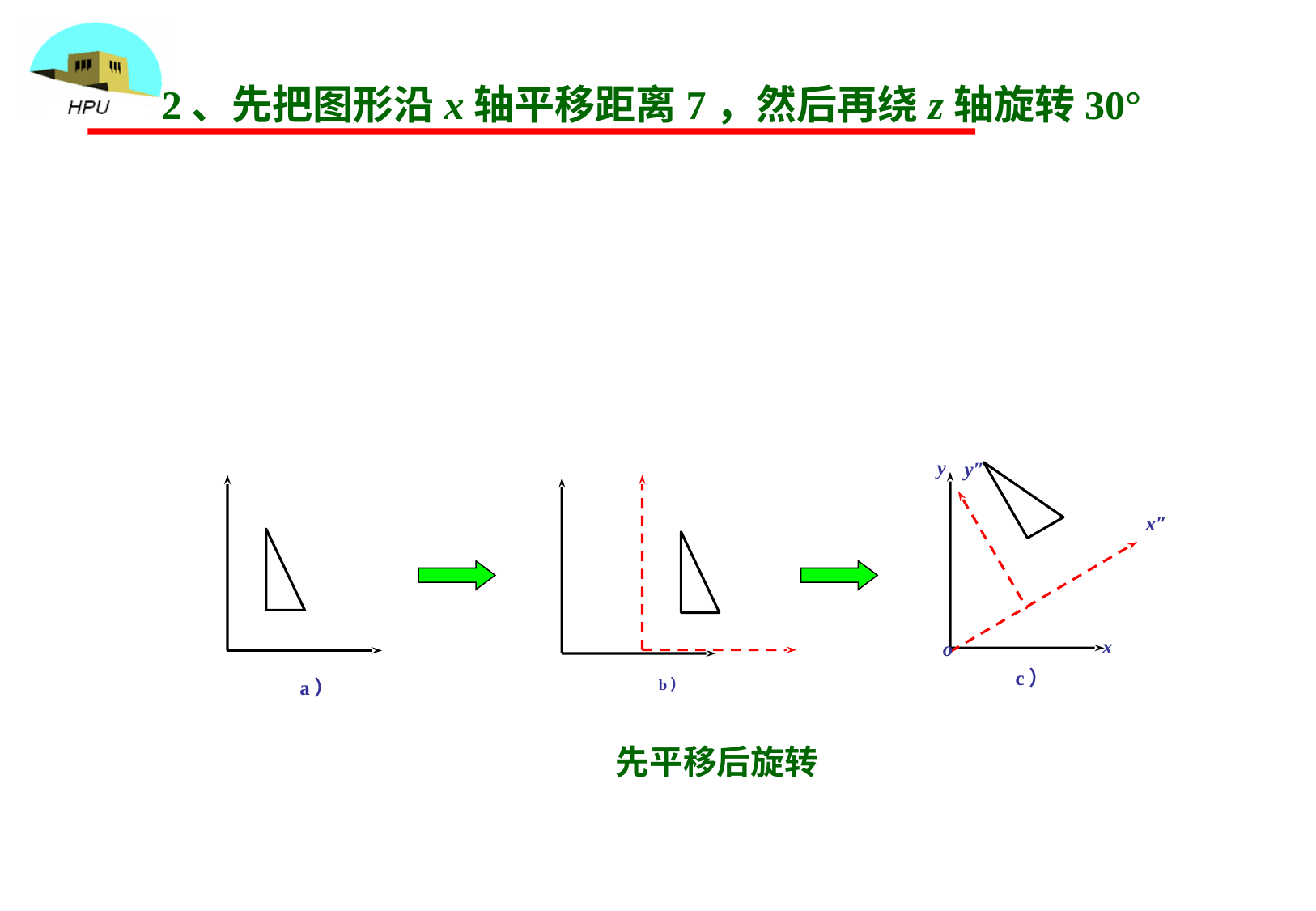

2、先把图形沿x轴平移距离7，然后再绕z轴旋转30°

y
y″

x″

x
o
c）

a）

b）
 先平移后旋转